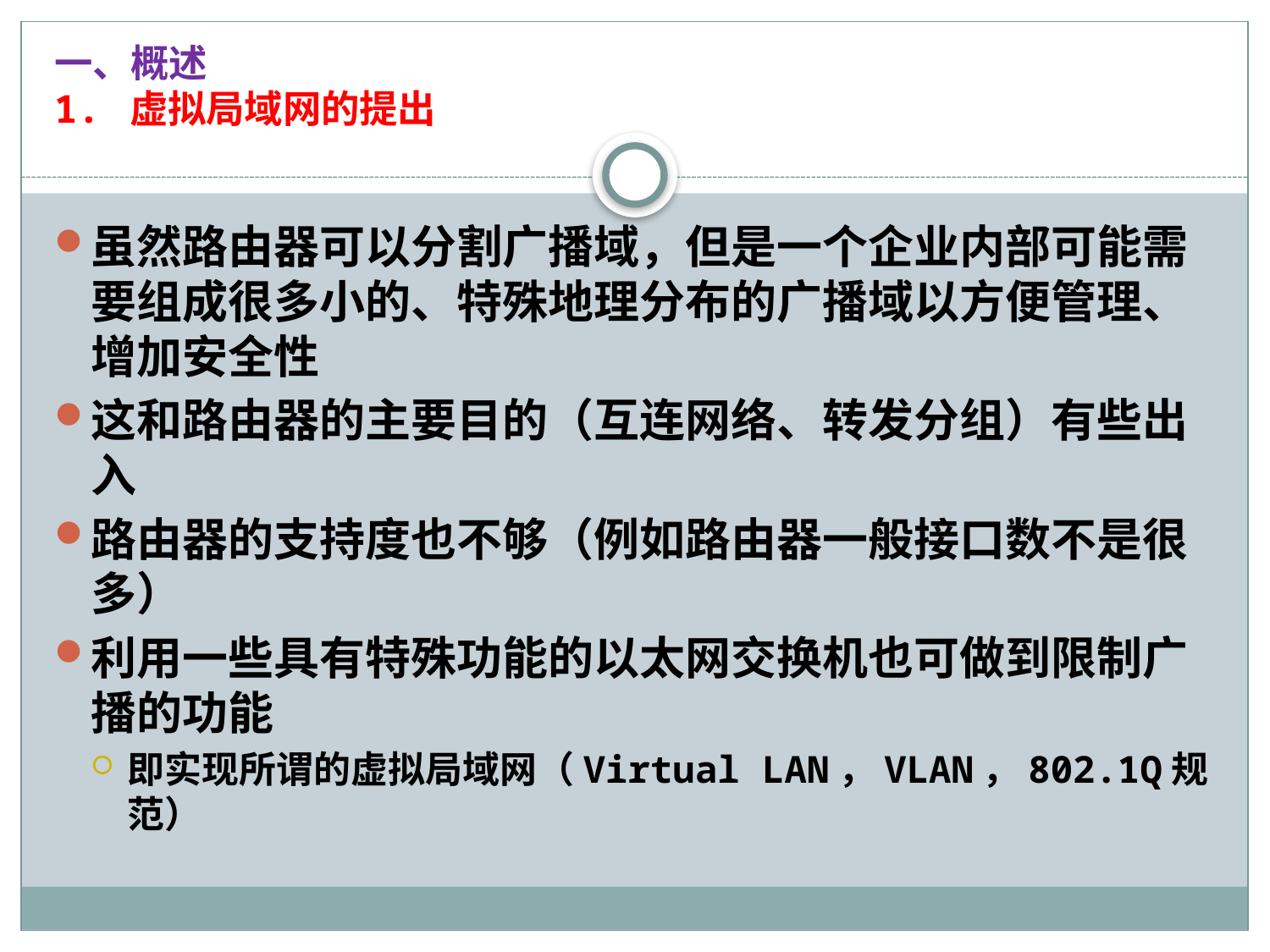

# 一、概述 1. 虚拟局域网的提出
虽然路由器可以分割广播域，但是一个企业内部可能需要组成很多小的、特殊地理分布的广播域以方便管理、增加安全性
这和路由器的主要目的（互连网络、转发分组）有些出入
路由器的支持度也不够（例如路由器一般接口数不是很多）
利用一些具有特殊功能的以太网交换机也可做到限制广播的功能
即实现所谓的虚拟局域网（Virtual LAN，VLAN，802.1Q规范）